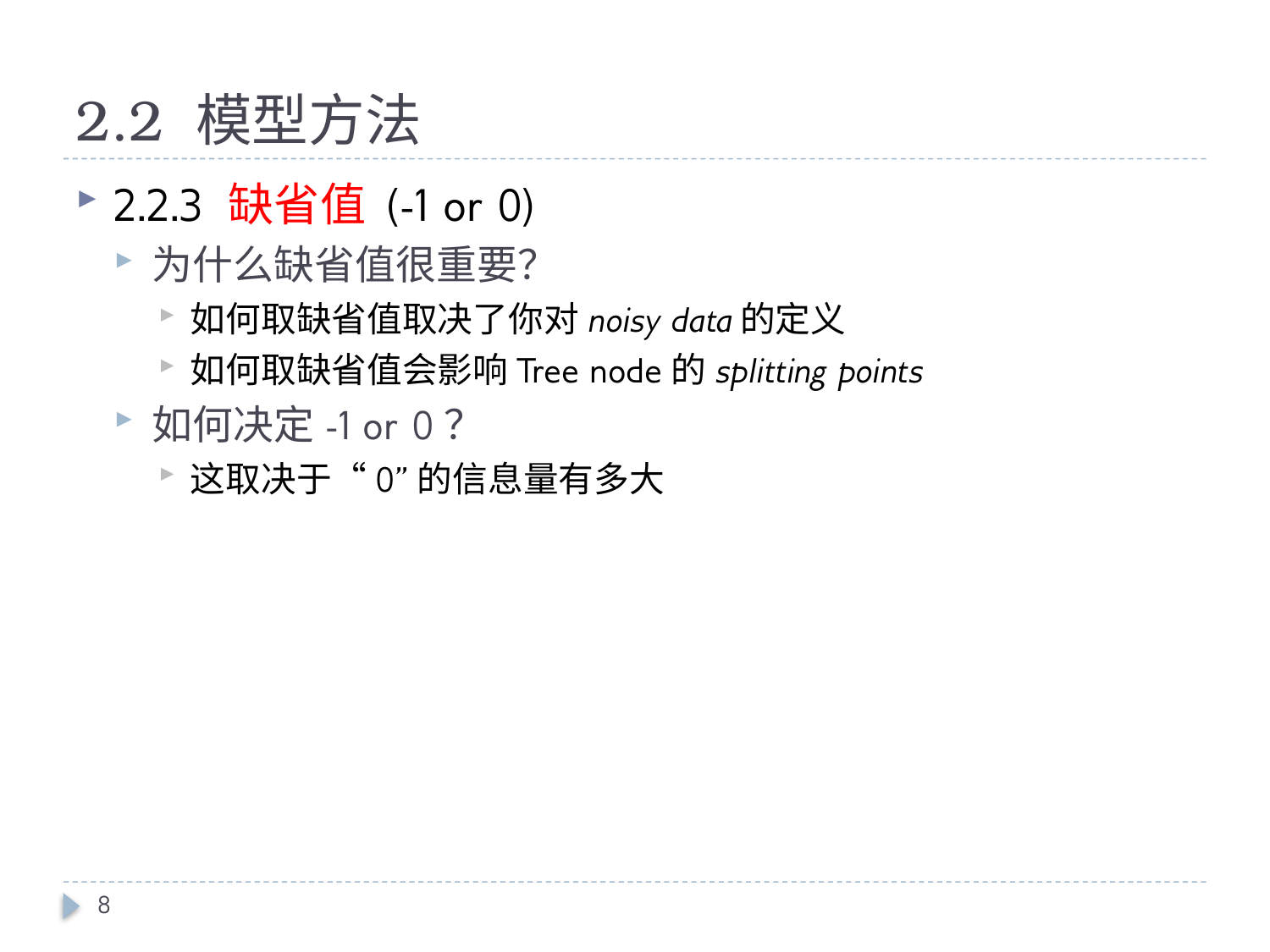

# 2.2 模型方法
2.2.3 缺省值 (-1 or 0)
为什么缺省值很重要？
如何取缺省值取决了你对noisy data的定义
如何取缺省值会影响Tree node的splitting points
如何决定-1 or 0？
这取决于“0”的信息量有多大

8